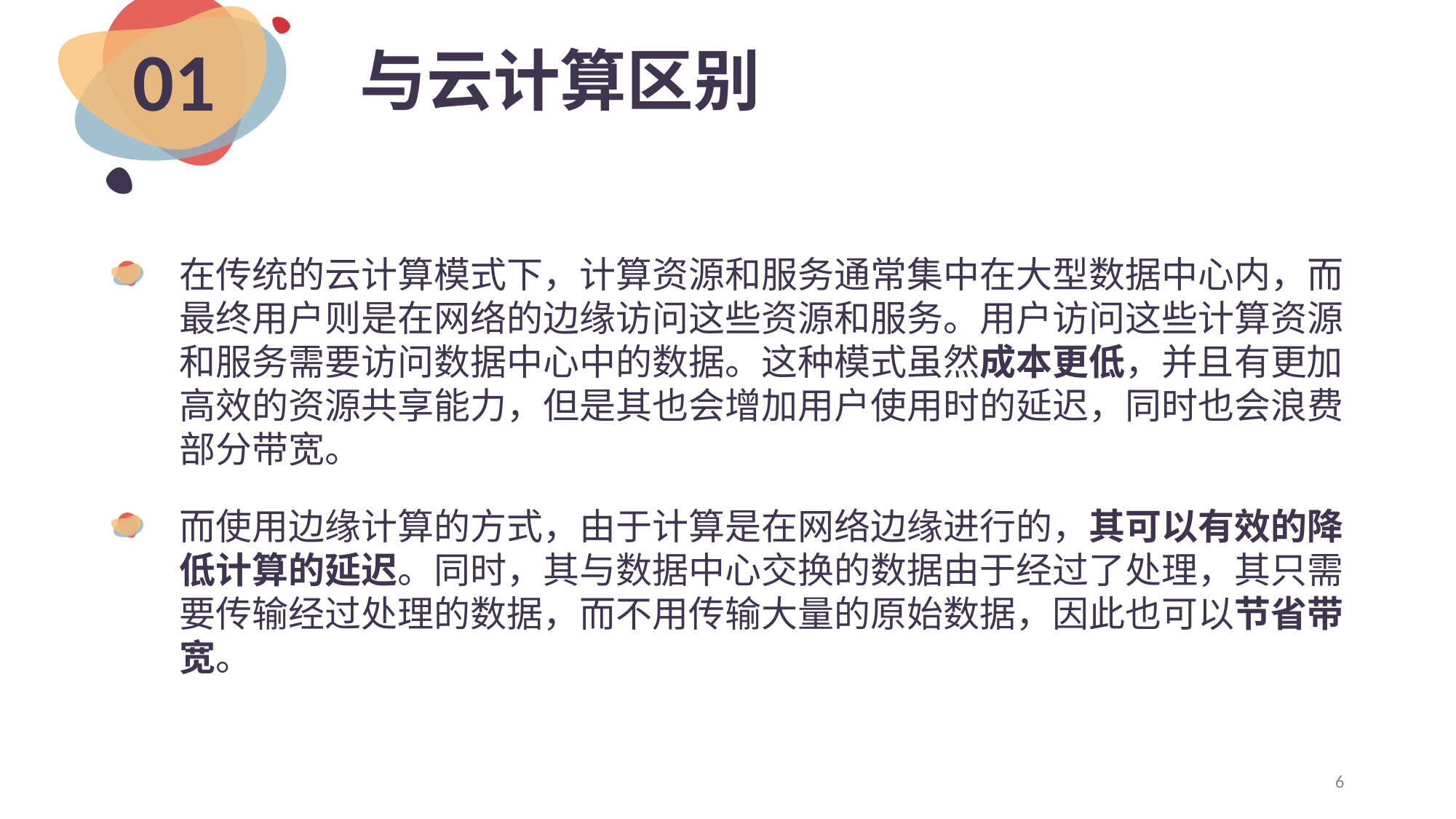

# 与云计算区别
01
在传统的云计算模式下，计算资源和服务通常集中在大型数据中心内，而最终用户则是在网络的边缘访问这些资源和服务。用户访问这些计算资源和服务需要访问数据中心中的数据。这种模式虽然成本更低，并且有更加高效的资源共享能力，但是其也会增加用户使用时的延迟，同时也会浪费部分带宽。
而使用边缘计算的方式，由于计算是在网络边缘进行的，其可以有效的降低计算的延迟。同时，其与数据中心交换的数据由于经过了处理，其只需要传输经过处理的数据，而不用传输大量的原始数据，因此也可以节省带宽。
6